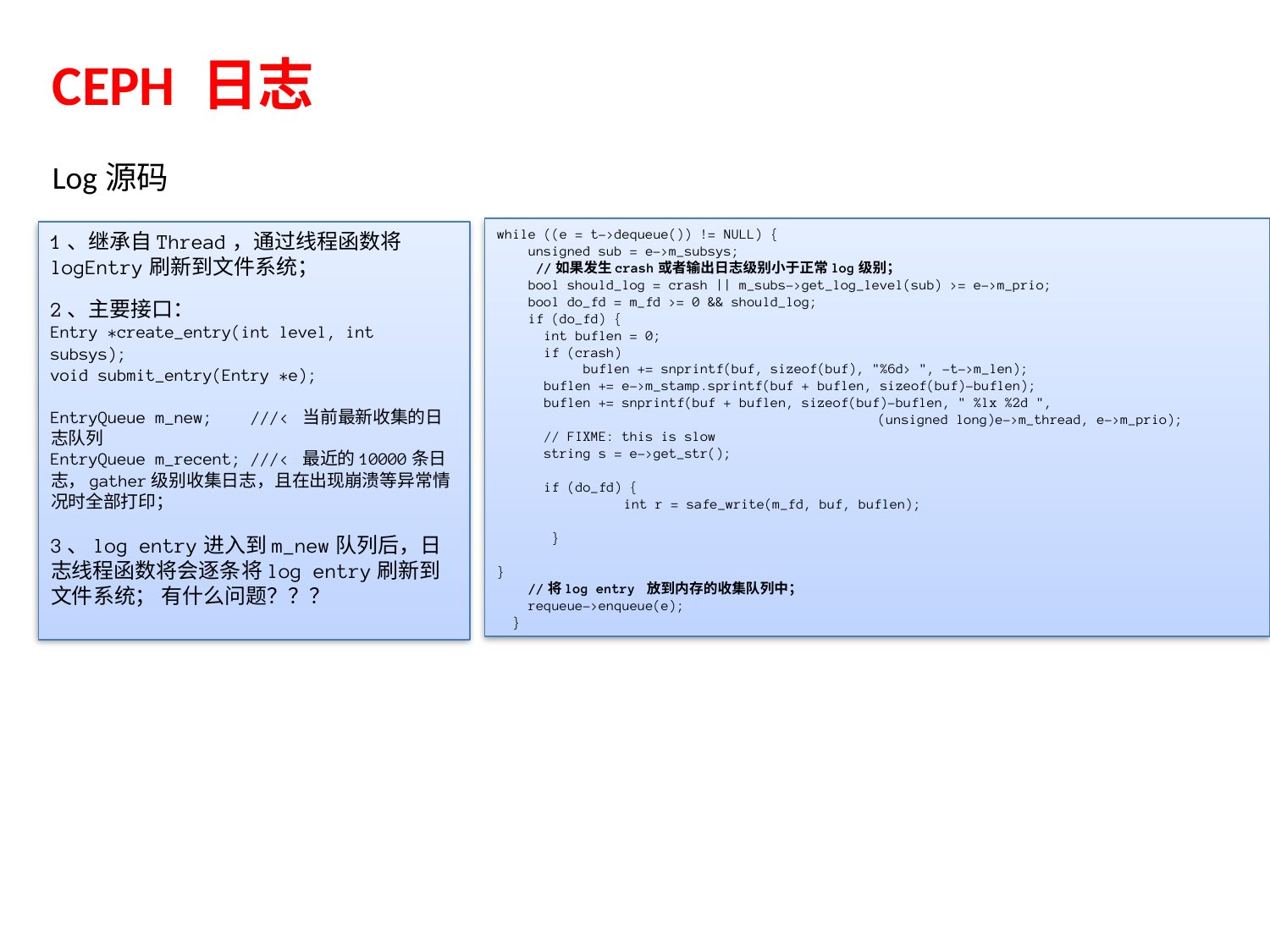

CEPH 日志
Log源码
while ((e = t->dequeue()) != NULL) {
    unsigned sub = e->m_subsys;
     //如果发生crash或者输出日志级别小于正常log级别；
    bool should_log = crash || m_subs->get_log_level(sub) >= e->m_prio;
    bool do_fd = m_fd >= 0 && should_log;
    if (do_fd) {
      int buflen = 0;
      if (crash)
           buflen += snprintf(buf, sizeof(buf), "%6d> ", -t->m_len);
      buflen += e->m_stamp.sprintf(buf + buflen, sizeof(buf)-buflen);
      buflen += snprintf(buf + buflen, sizeof(buf)-buflen, " %lx %2d ",
			(unsigned long)e->m_thread, e->m_prio);
      // FIXME: this is slow
      string s = e->get_str();

      if (do_fd) {
	int r = safe_write(m_fd, buf, buflen);

       }

}
    //将log entry 放到内存的收集队列中；
    requeue->enqueue(e);
  }
1、继承自Thread，通过线程函数将logEntry刷新到文件系统；

2、主要接口：
Entry *create_entry(int level, int subsys);
void submit_entry(Entry *e);

EntryQueue m_new;    ///< 当前最新收集的日志队列
EntryQueue m_recent; ///< 最近的10000条日志，gather级别收集日志，且在出现崩溃等异常情况时全部打印；

3、log entry进入到m_new队列后，日志线程函数将会逐条将log entry刷新到文件系统； 有什么问题？？？